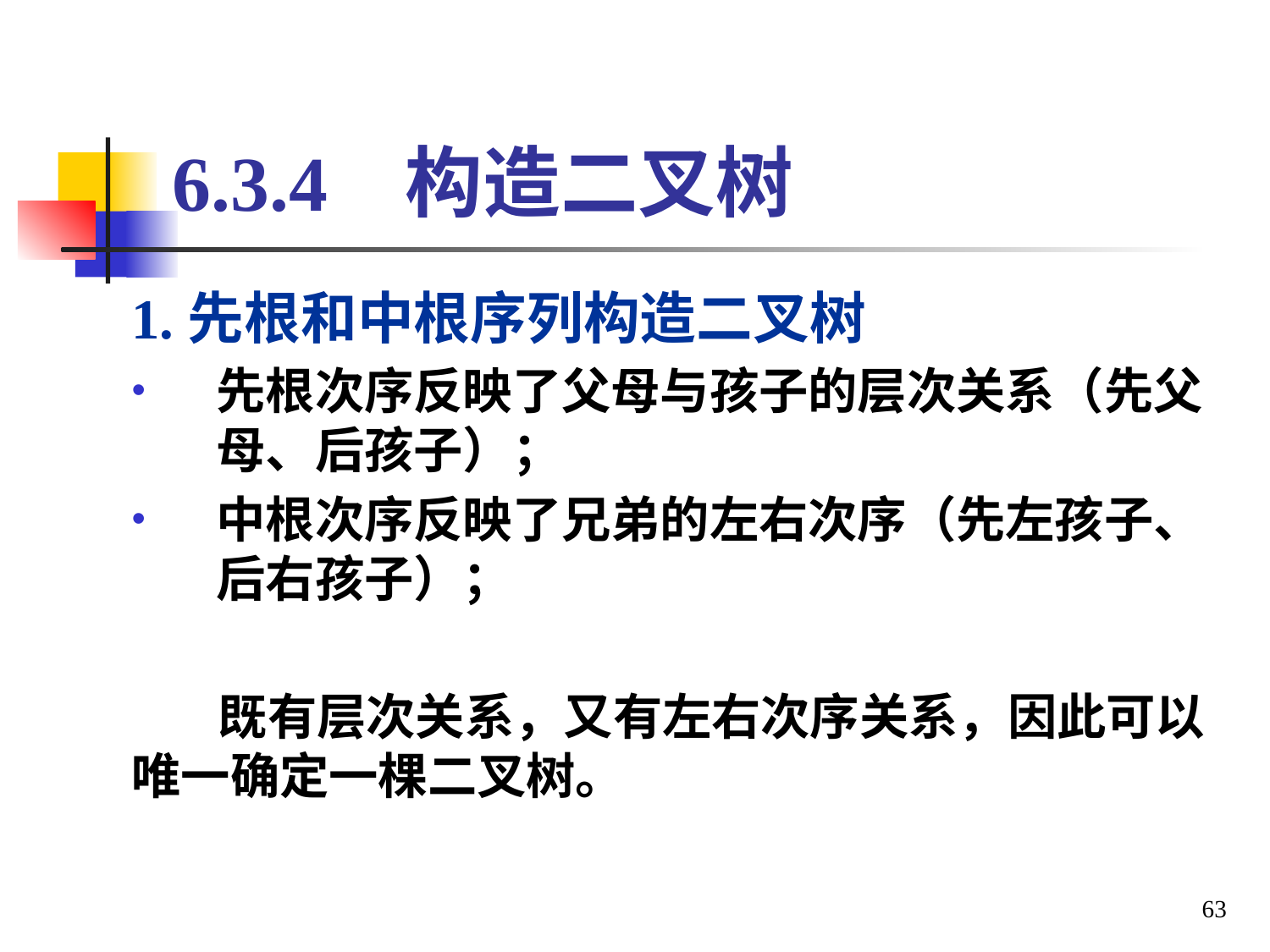

# 6.3.4   构造二叉树
1.先根和中根序列构造二叉树
先根次序反映了父母与孩子的层次关系（先父母、后孩子）；
中根次序反映了兄弟的左右次序（先左孩子、后右孩子）；

既有层次关系，又有左右次序关系，因此可以唯一确定一棵二叉树。

63